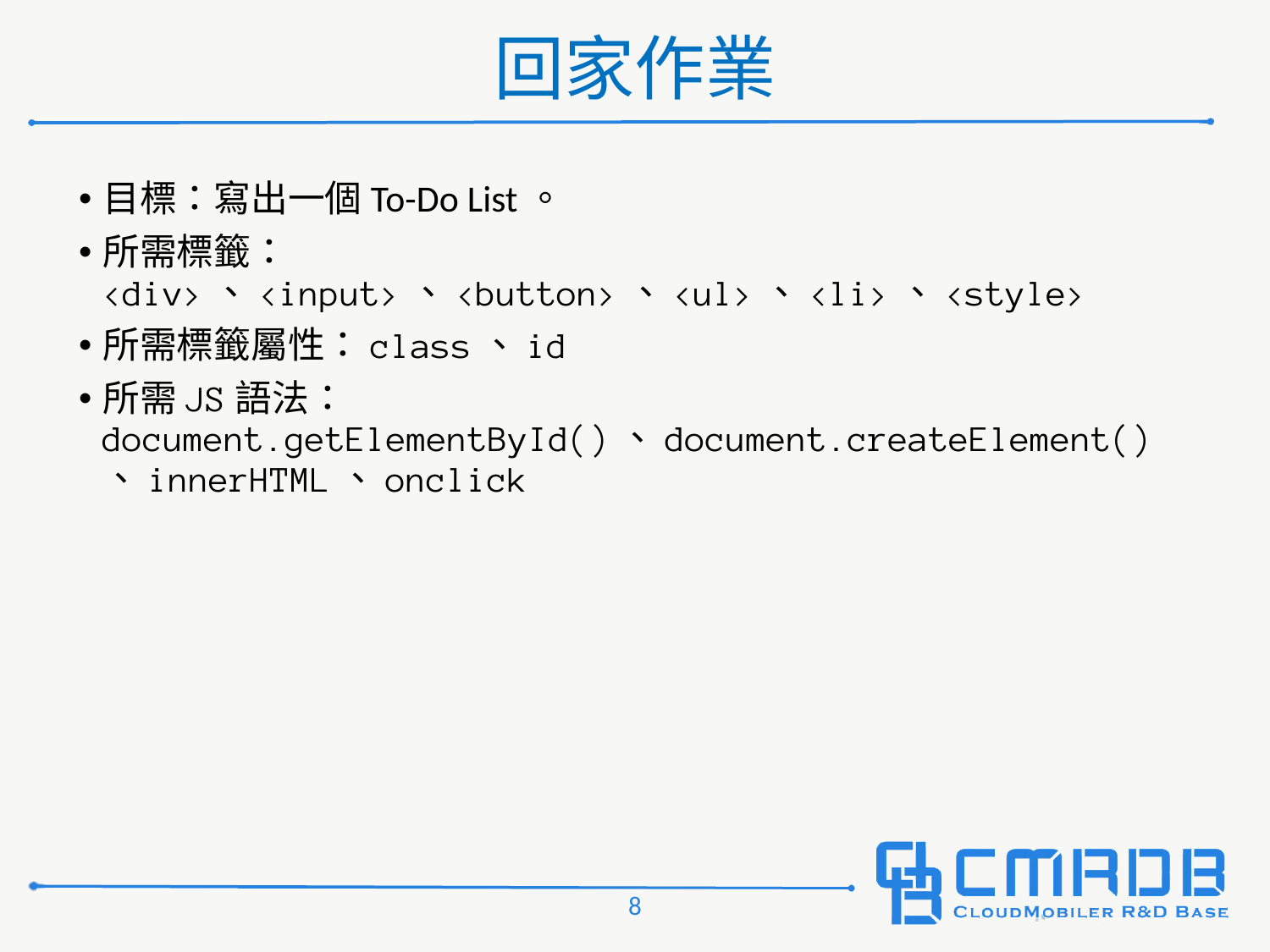

# 回家作業
目標：寫出一個To-Do List。
所需標籤：<div>、<input>、<button>、<ul>、<li>、<style>
所需標籤屬性：class、id
所需JS語法：document.getElementById()、document.createElement()、innerHTML、onclick